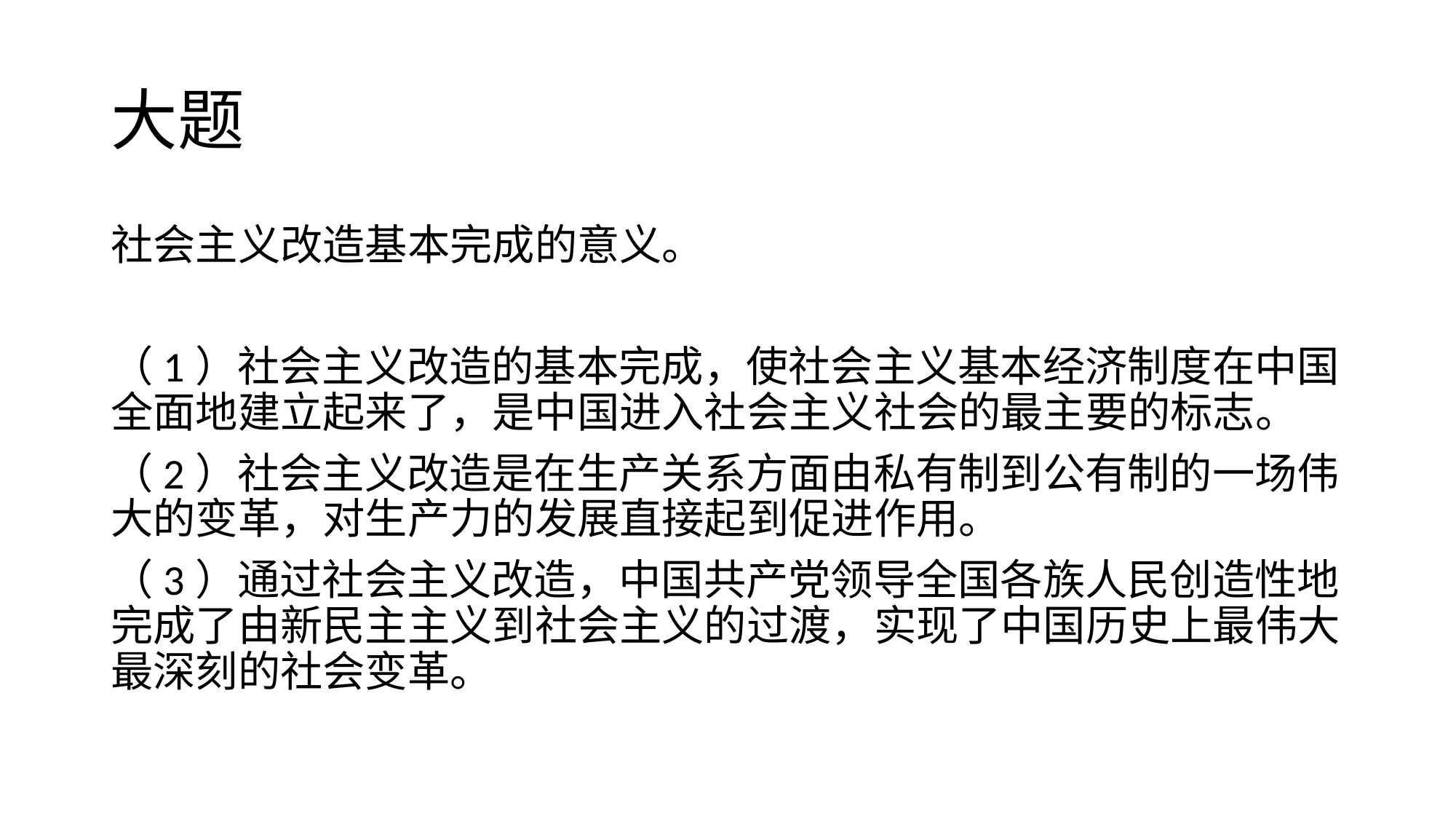

# 大题
社会主义改造基本完成的意义。

（1）社会主义改造的基本完成，使社会主义基本经济制度在中国全面地建立起来了，是中国进入社会主义社会的最主要的标志。
（2）社会主义改造是在生产关系方面由私有制到公有制的一场伟大的变革，对生产力的发展直接起到促进作用。
（3）通过社会主义改造，中国共产党领导全国各族人民创造性地完成了由新民主主义到社会主义的过渡，实现了中国历史上最伟大最深刻的社会变革。